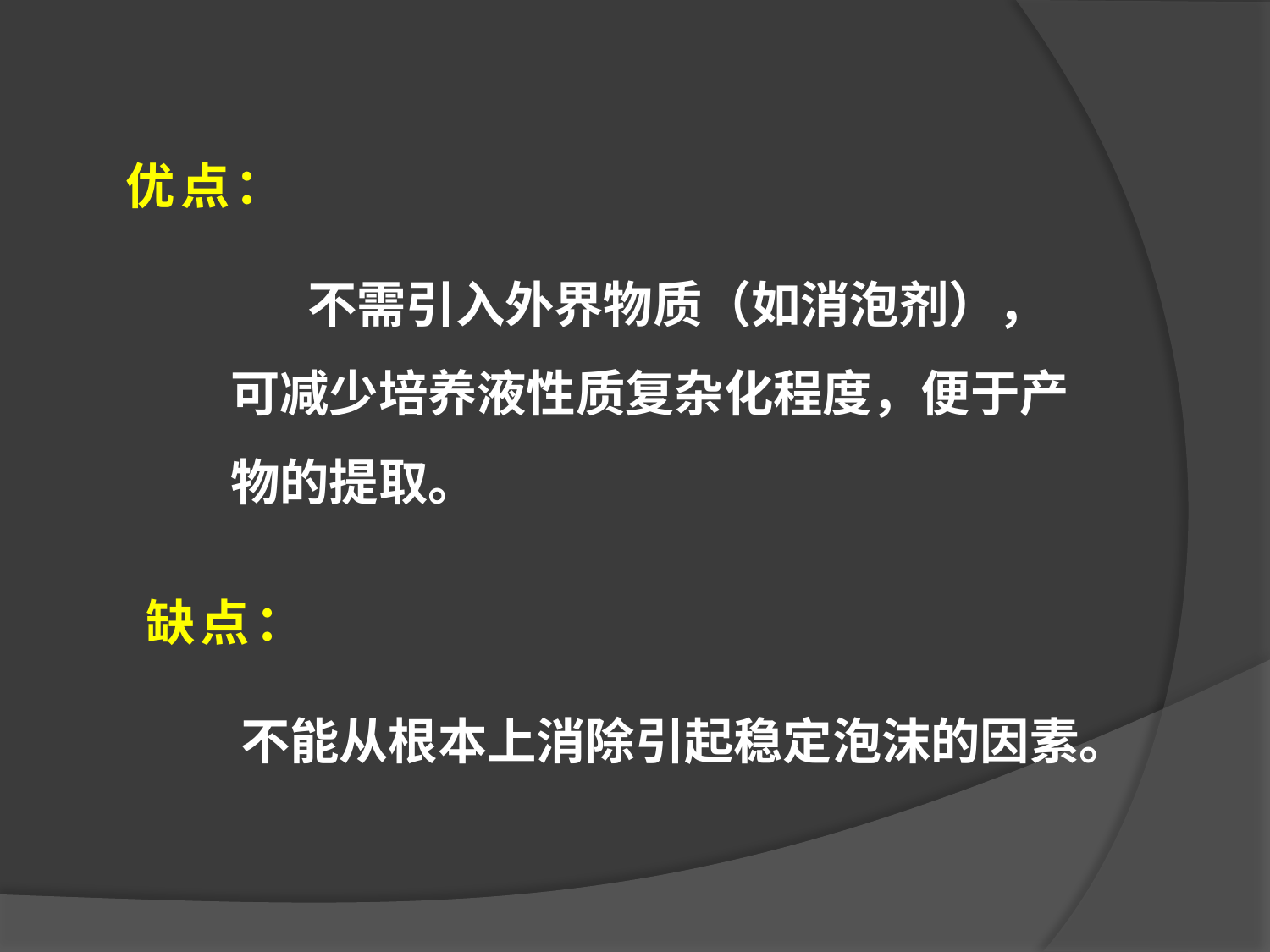

优点：
       不需引入外界物质（如消泡剂），可减少培养液性质复杂化程度，便于产物的提取。
缺点：
不能从根本上消除引起稳定泡沫的因素。